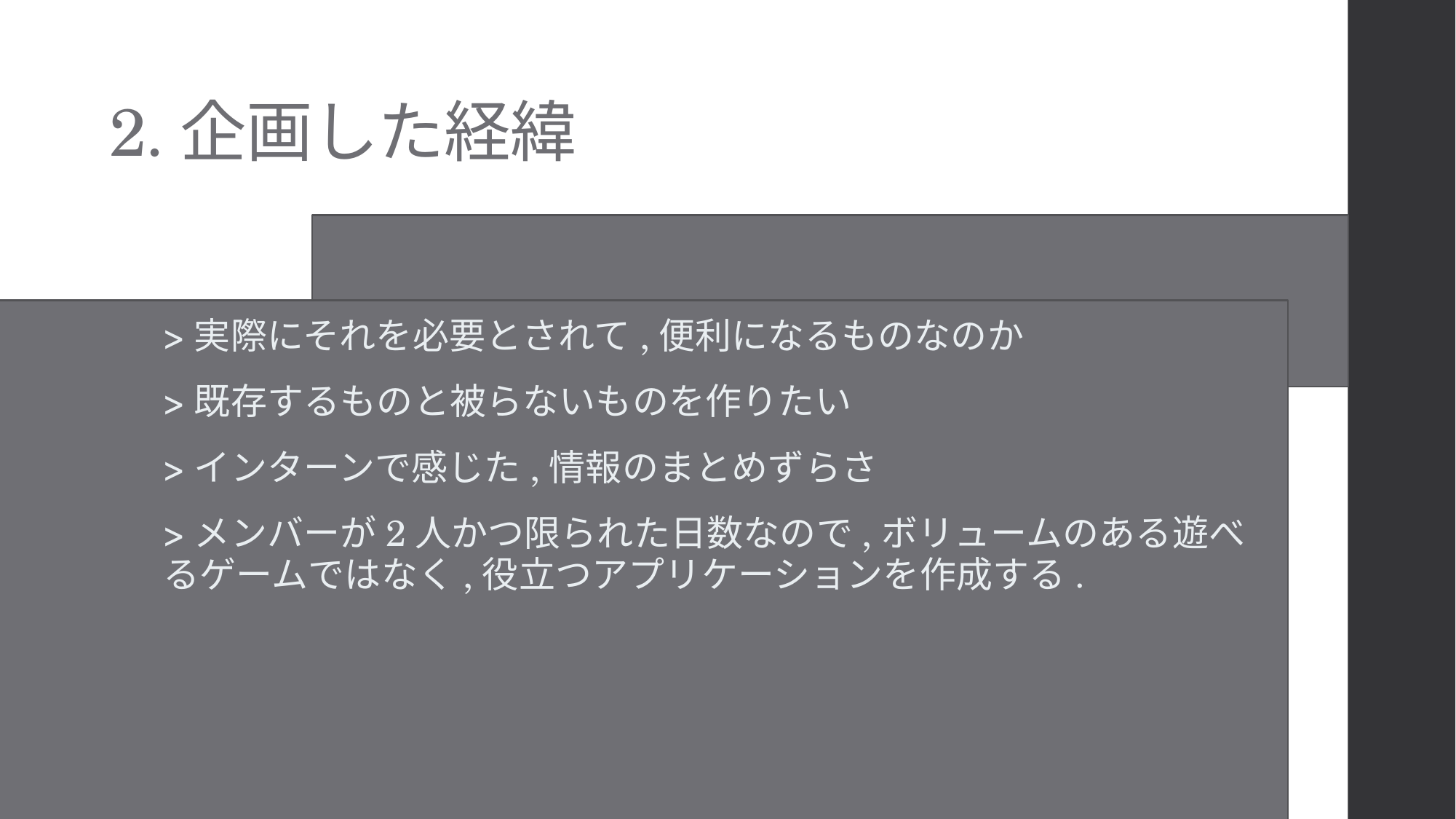

# 2.企画した経緯

>実際にそれを必要とされて,便利になるものなのか
>既存するものと被らないものを作りたい
>インターンで感じた,情報のまとめずらさ
>メンバーが2人かつ限られた日数なので,ボリュームのある遊べるゲームではなく,役立つアプリケーションを作成する.